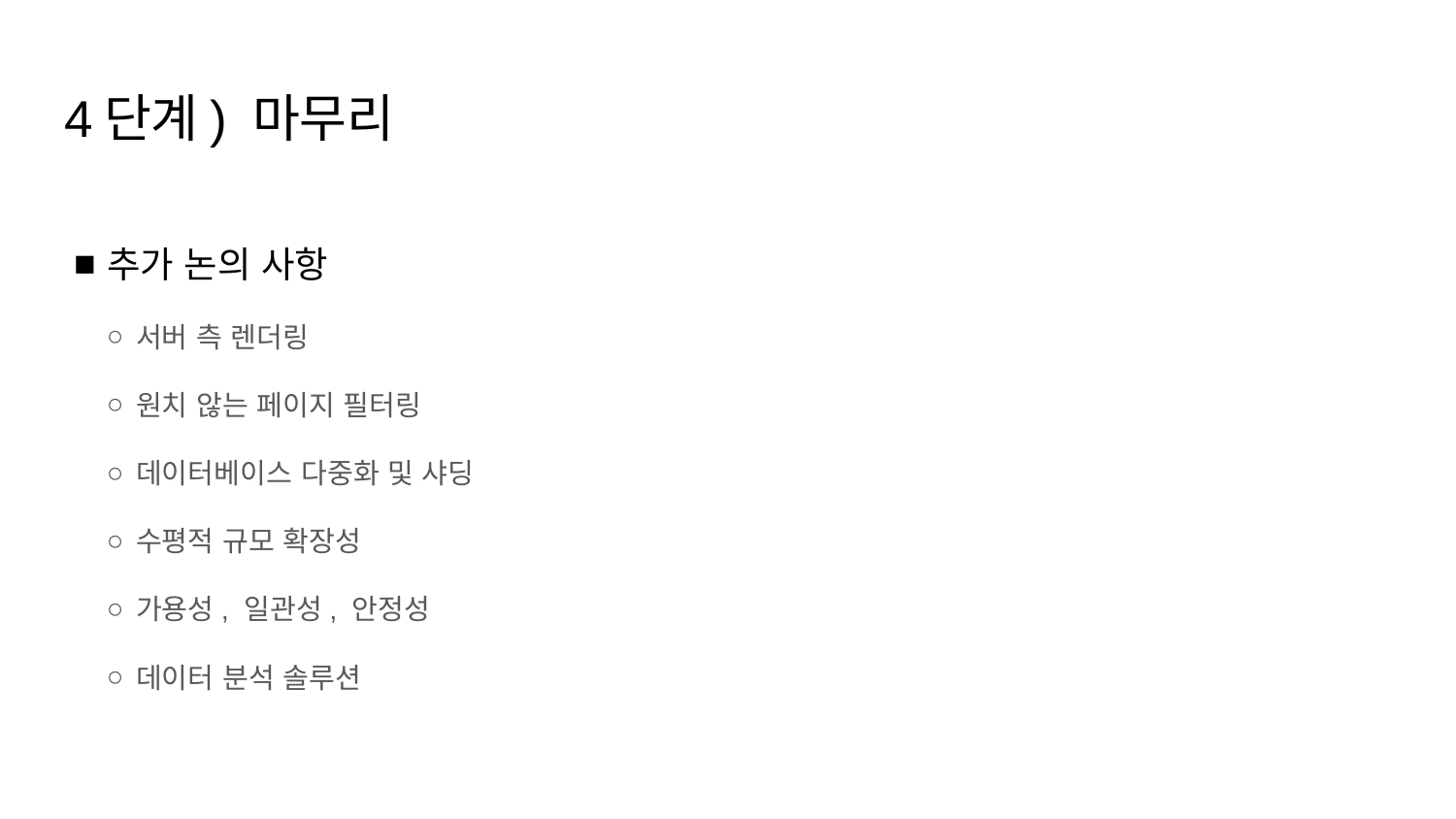

# 4단계) 마무리
추가 논의 사항
서버 측 렌더링
원치 않는 페이지 필터링
데이터베이스 다중화 및 샤딩
수평적 규모 확장성
가용성, 일관성, 안정성
데이터 분석 솔루션